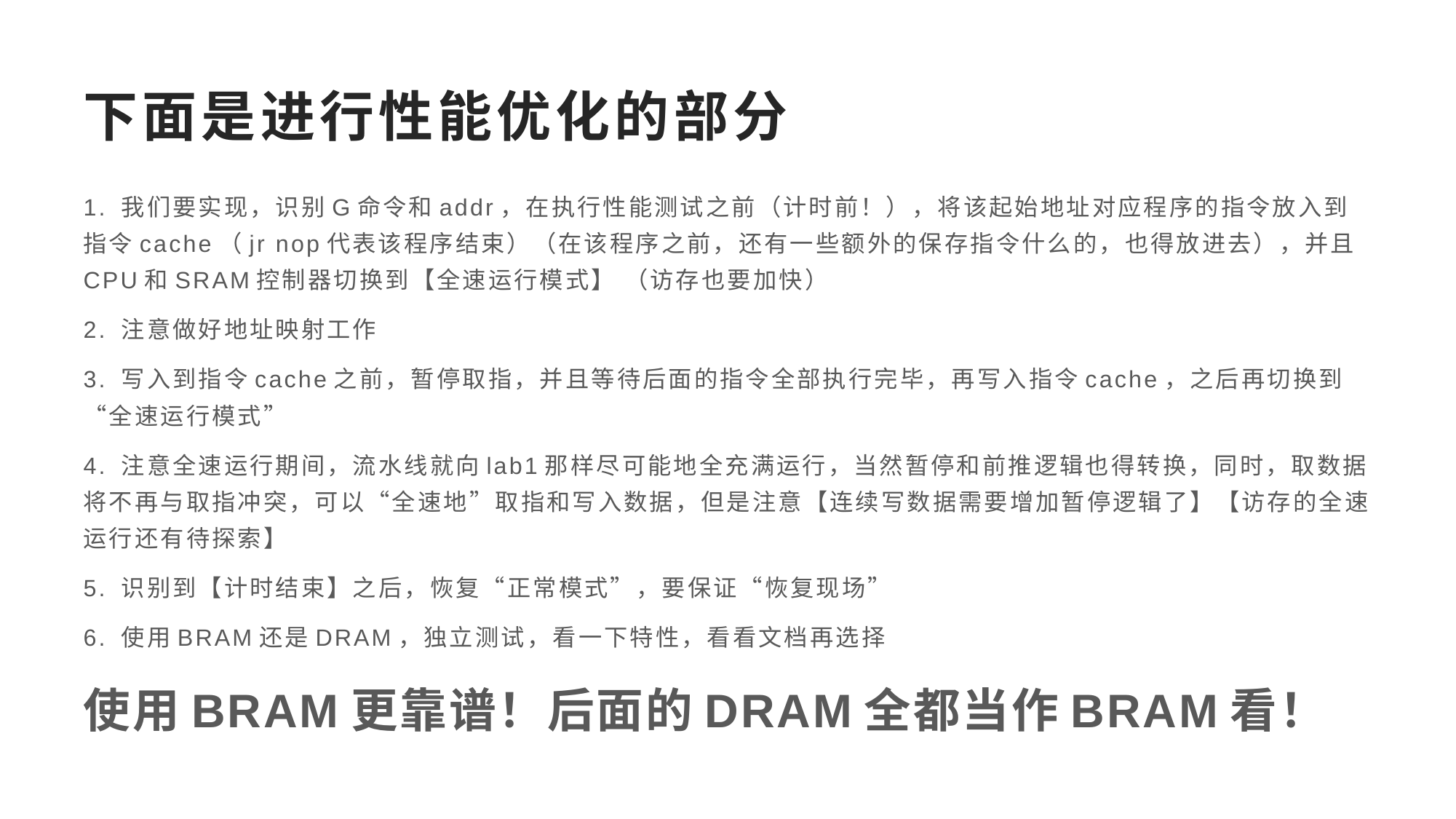

# 下面是进行性能优化的部分
1. 我们要实现，识别G命令和addr，在执行性能测试之前（计时前！），将该起始地址对应程序的指令放入到指令cache（jr nop代表该程序结束）（在该程序之前，还有一些额外的保存指令什么的，也得放进去），并且CPU和SRAM控制器切换到【全速运行模式】 （访存也要加快）
2. 注意做好地址映射工作
3. 写入到指令cache之前，暂停取指，并且等待后面的指令全部执行完毕，再写入指令cache，之后再切换到“全速运行模式”
4. 注意全速运行期间，流水线就向lab1那样尽可能地全充满运行，当然暂停和前推逻辑也得转换，同时，取数据将不再与取指冲突，可以“全速地”取指和写入数据，但是注意【连续写数据需要增加暂停逻辑了】【访存的全速运行还有待探索】
5. 识别到【计时结束】之后，恢复“正常模式”，要保证“恢复现场”
6. 使用BRAM还是DRAM，独立测试，看一下特性，看看文档再选择
使用BRAM更靠谱！后面的DRAM全都当作BRAM看！